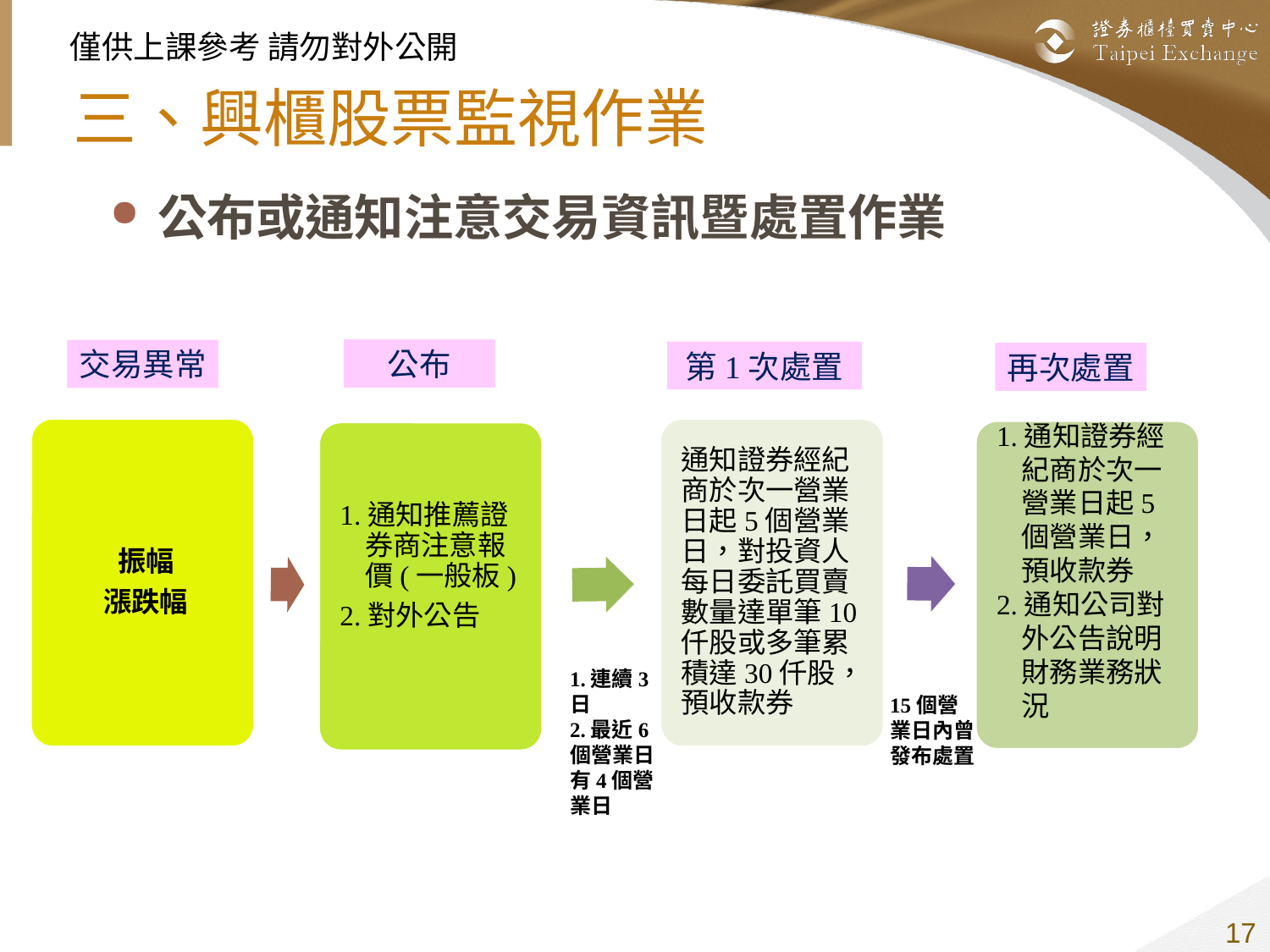

三、興櫃股票監視作業
公布或通知注意交易資訊暨處置作業
振幅
漲跌幅

1.通知推薦證券商注意報價(一般板)
2.對外公告

通知證券經紀商於次一營業日起5個營業日，對投資人每日委託買賣數量達單筆10仟股或多筆累積達30仟股，預收款券

1.通知證券經紀商於次一營業日起5個營業日，預收款券
2.通知公司對外公告說明財務業務狀況

公布
交易異常
第1次處置
再次處置
1.連續3日
2.最近6個營業日有4個營業日
15個營業日內曾發布處置